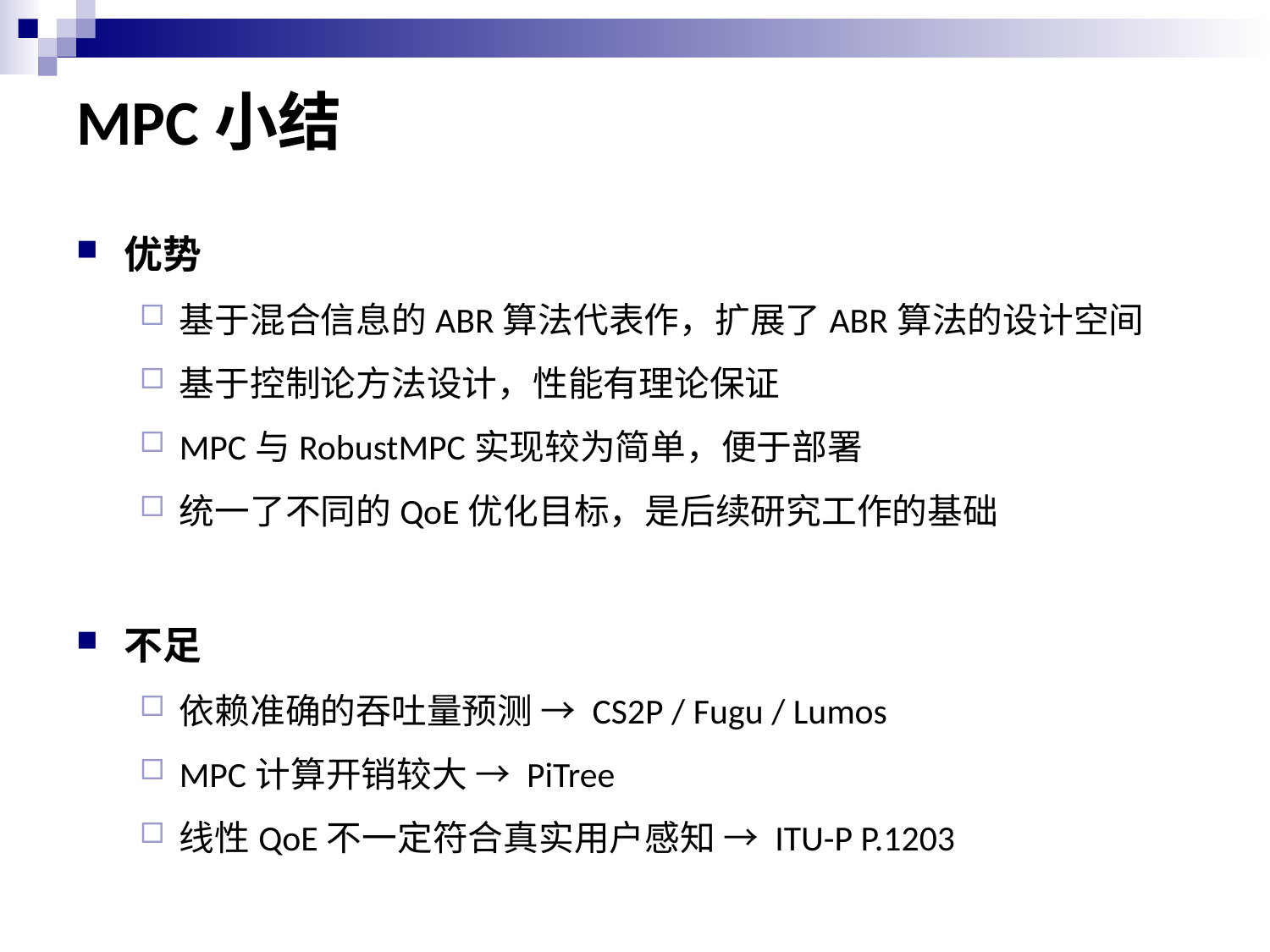

# MPC小结
优势
基于混合信息的ABR算法代表作，扩展了ABR算法的设计空间
基于控制论方法设计，性能有理论保证
MPC与RobustMPC实现较为简单，便于部署
统一了不同的QoE优化目标，是后续研究工作的基础

不足
依赖准确的吞吐量预测 → CS2P / Fugu / Lumos
MPC计算开销较大 → PiTree
线性QoE不一定符合真实用户感知 → ITU-P P.1203

30